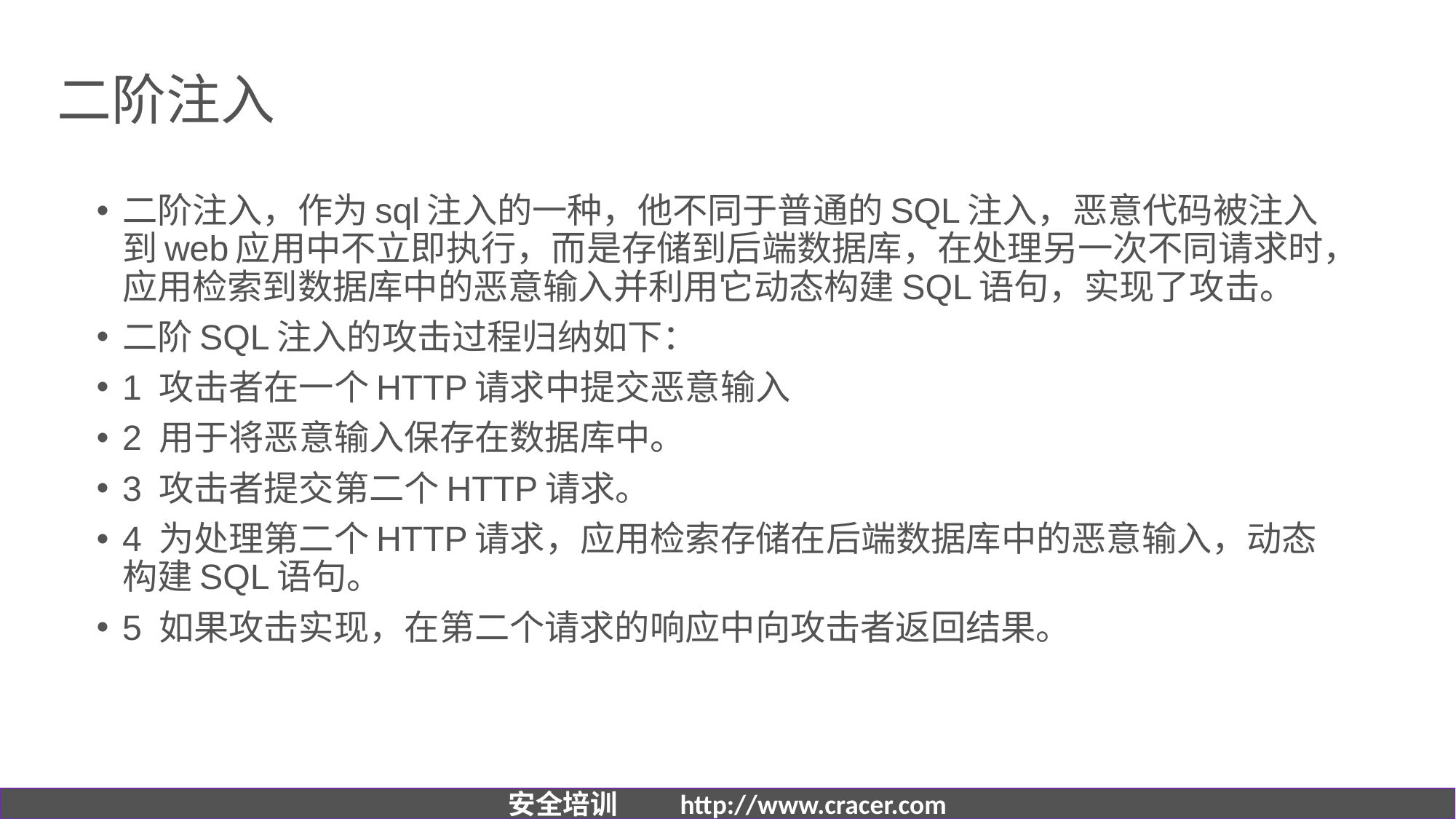

# 二阶注入
二阶注入，作为sql注入的一种，他不同于普通的SQL注入，恶意代码被注入到web应用中不立即执行，而是存储到后端数据库，在处理另一次不同请求时，应用检索到数据库中的恶意输入并利用它动态构建SQL语句，实现了攻击。
二阶SQL注入的攻击过程归纳如下：
1 攻击者在一个HTTP请求中提交恶意输入
2 用于将恶意输入保存在数据库中。
3 攻击者提交第二个HTTP请求。
4 为处理第二个HTTP请求，应用检索存储在后端数据库中的恶意输入，动态构建SQL语句。
5 如果攻击实现，在第二个请求的响应中向攻击者返回结果。